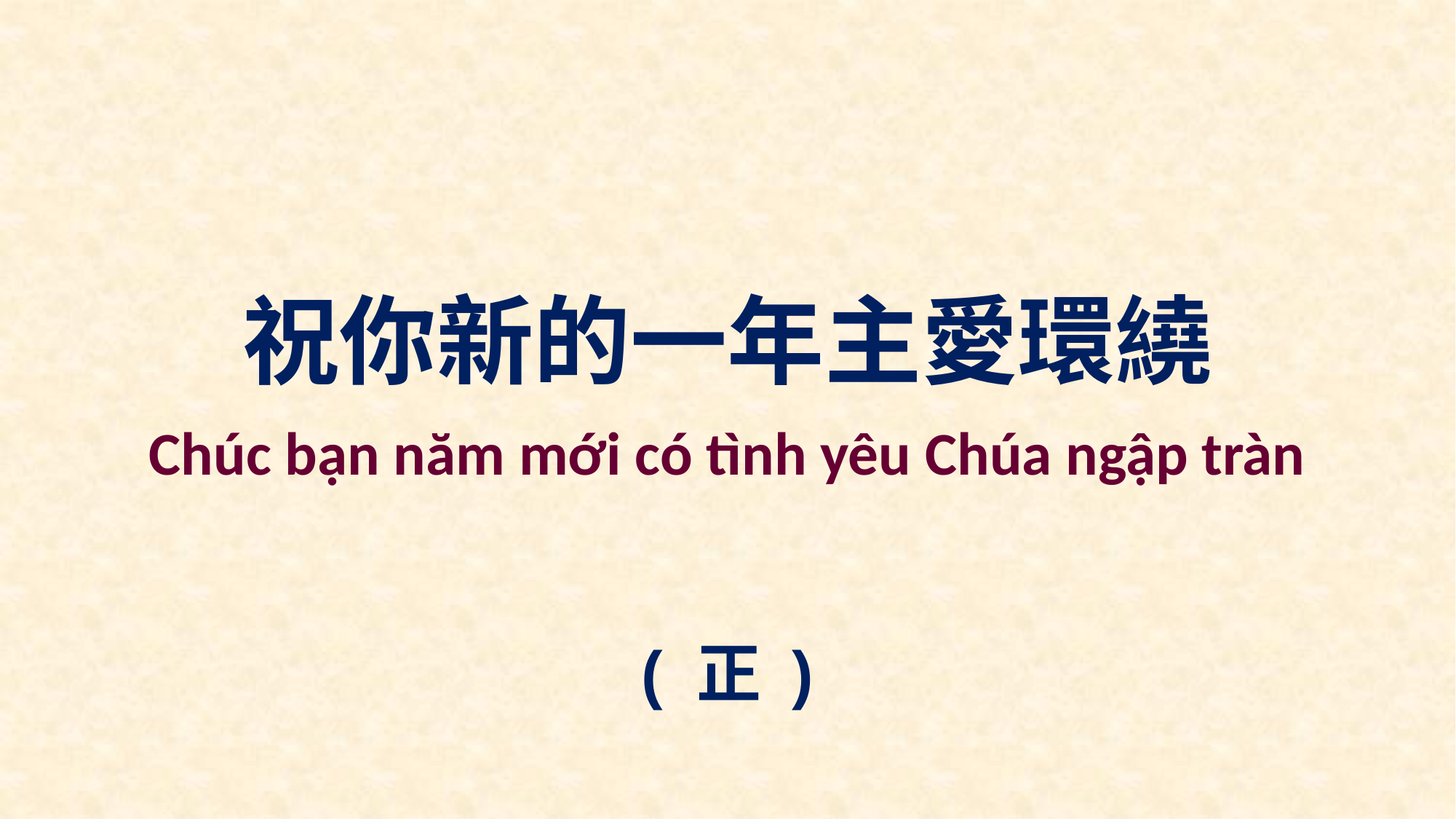

祝你新的一年主愛環繞
Chúc bạn năm mới có tình yêu Chúa ngập tràn
( 正 )